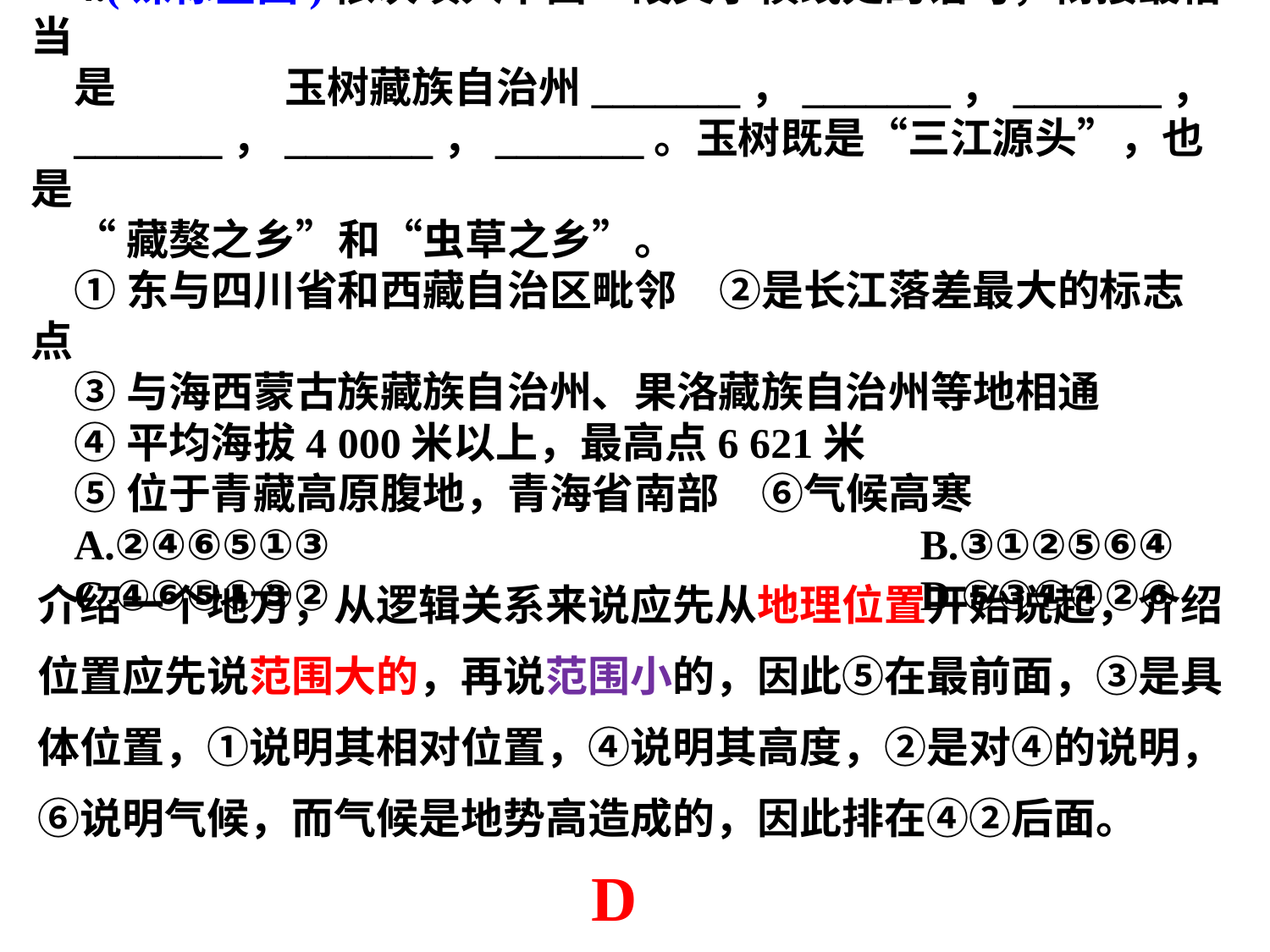

4.(课标全国)依次填入下面一段文字横线处的语句，衔接最恰当
是		玉树藏族自治州_______，_______，_______，
_______，_______，_______。玉树既是“三江源头”，也是
“藏獒之乡”和“虫草之乡”。
①东与四川省和西藏自治区毗邻　②是长江落差最大的标志点
③与海西蒙古族藏族自治州、果洛藏族自治州等地相通
④平均海拔4 000米以上，最高点6 621米
⑤位于青藏高原腹地，青海省南部　⑥气候高寒
A.②④⑥⑤①③					B.③①②⑤⑥④
C.④⑥⑤①③②					D.⑤③①④②⑥
介绍一个地方，从逻辑关系来说应先从地理位置开始说起，介绍位置应先说范围大的，再说范围小的，因此⑤在最前面，③是具体位置，①说明其相对位置，④说明其高度，②是对④的说明，⑥说明气候，而气候是地势高造成的，因此排在④②后面。
D